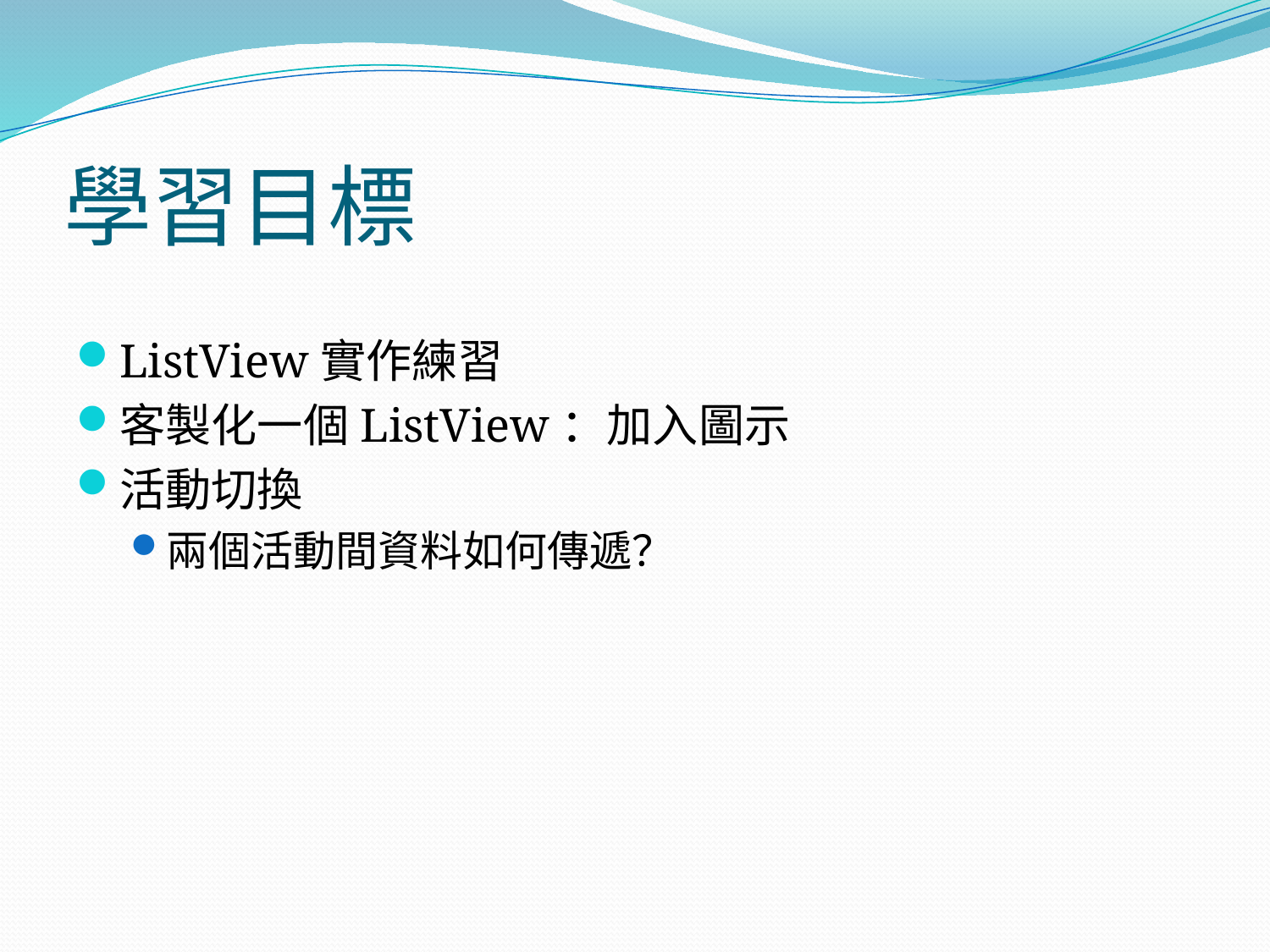

# 學習目標
ListView實作練習
客製化一個ListView：加入圖示
活動切換
兩個活動間資料如何傳遞？